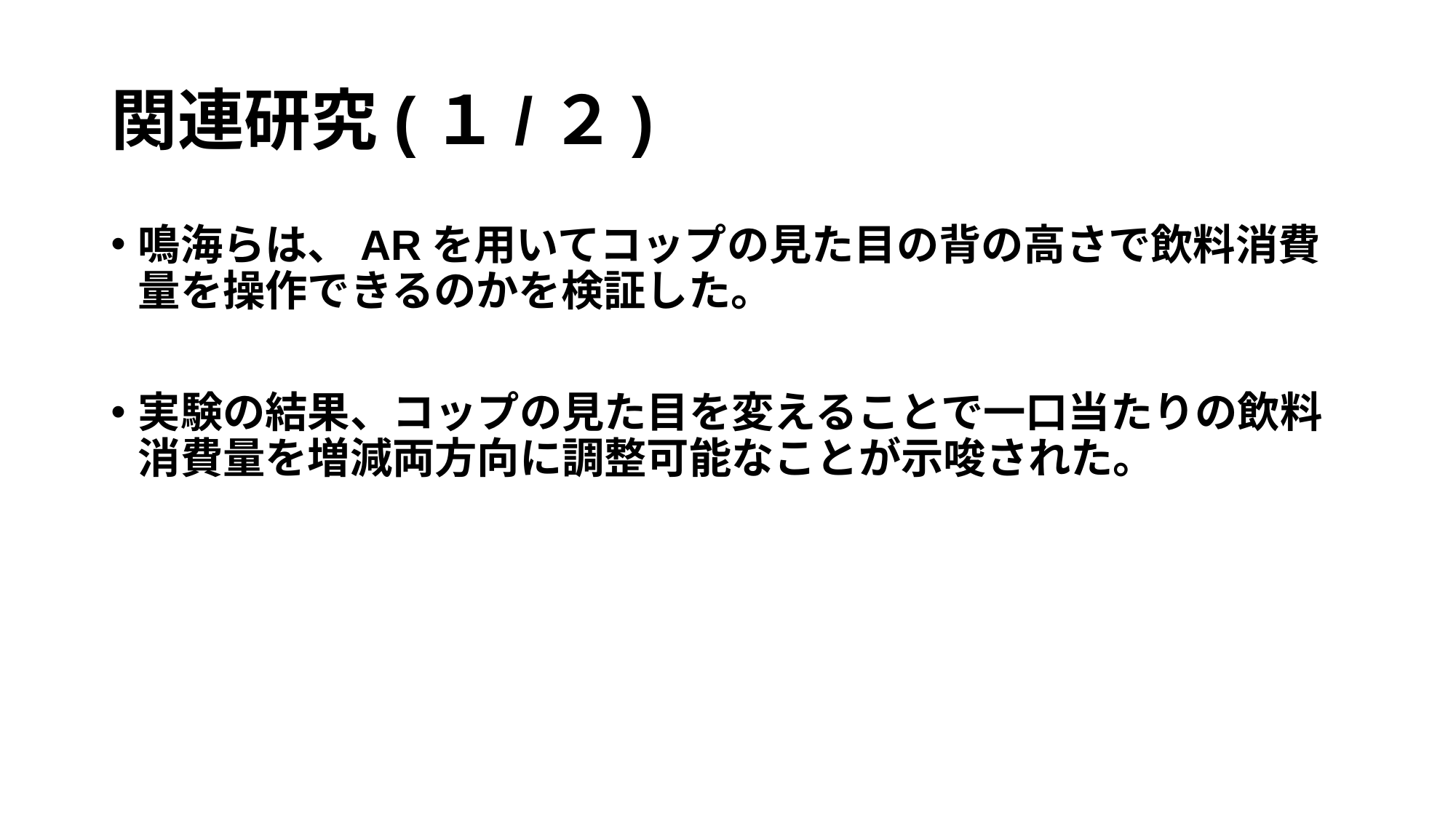

# 関連研究(１/２)
鳴海らは、ARを用いてコップの見た目の背の高さで飲料消費量を操作できるのかを検証した。

実験の結果、コップの見た目を変えることで一口当たりの飲料消費量を増減両方向に調整可能なことが示唆された。